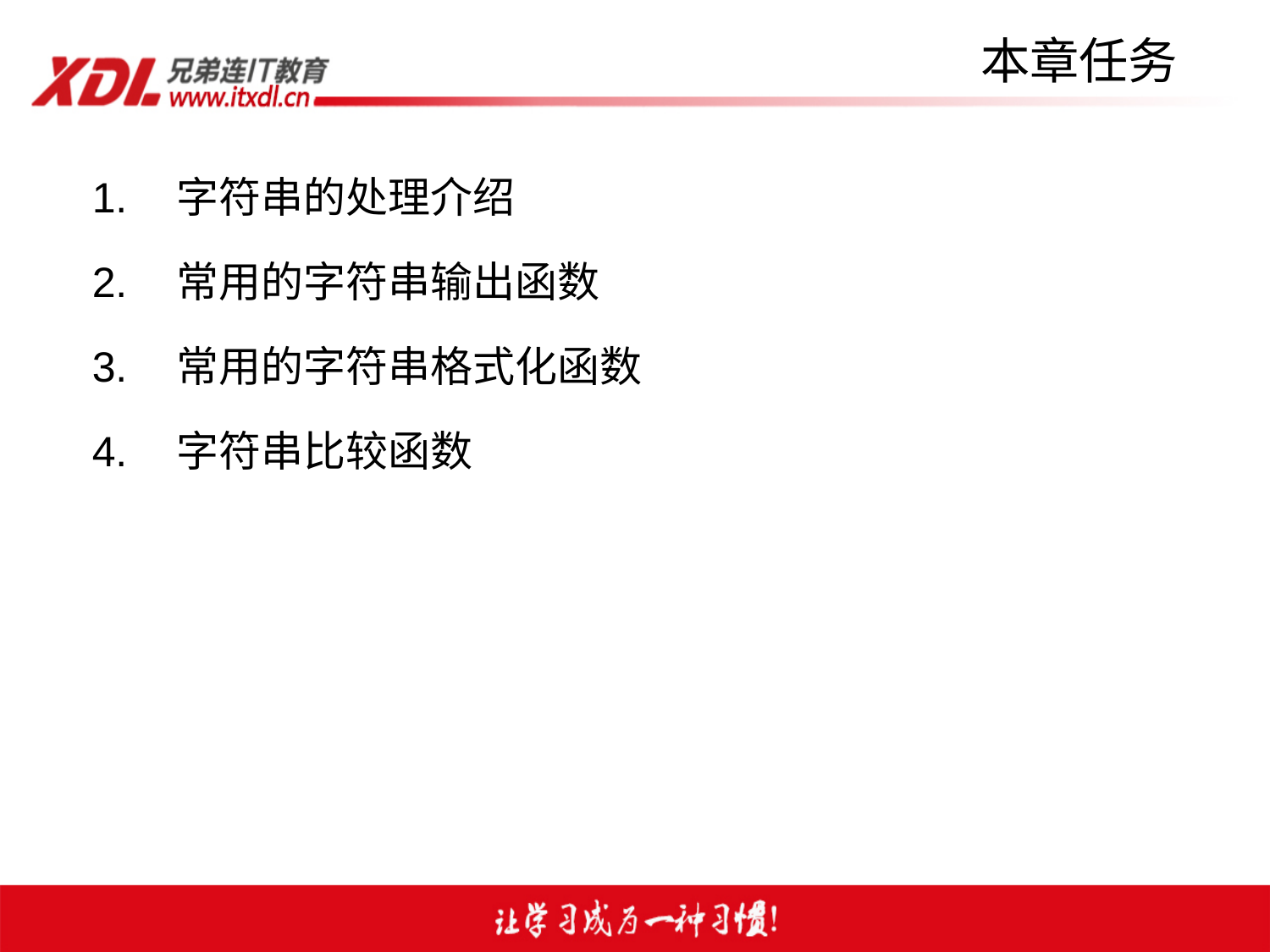

# 本章任务
字符串的处理介绍
常用的字符串输出函数
常用的字符串格式化函数
字符串比较函数